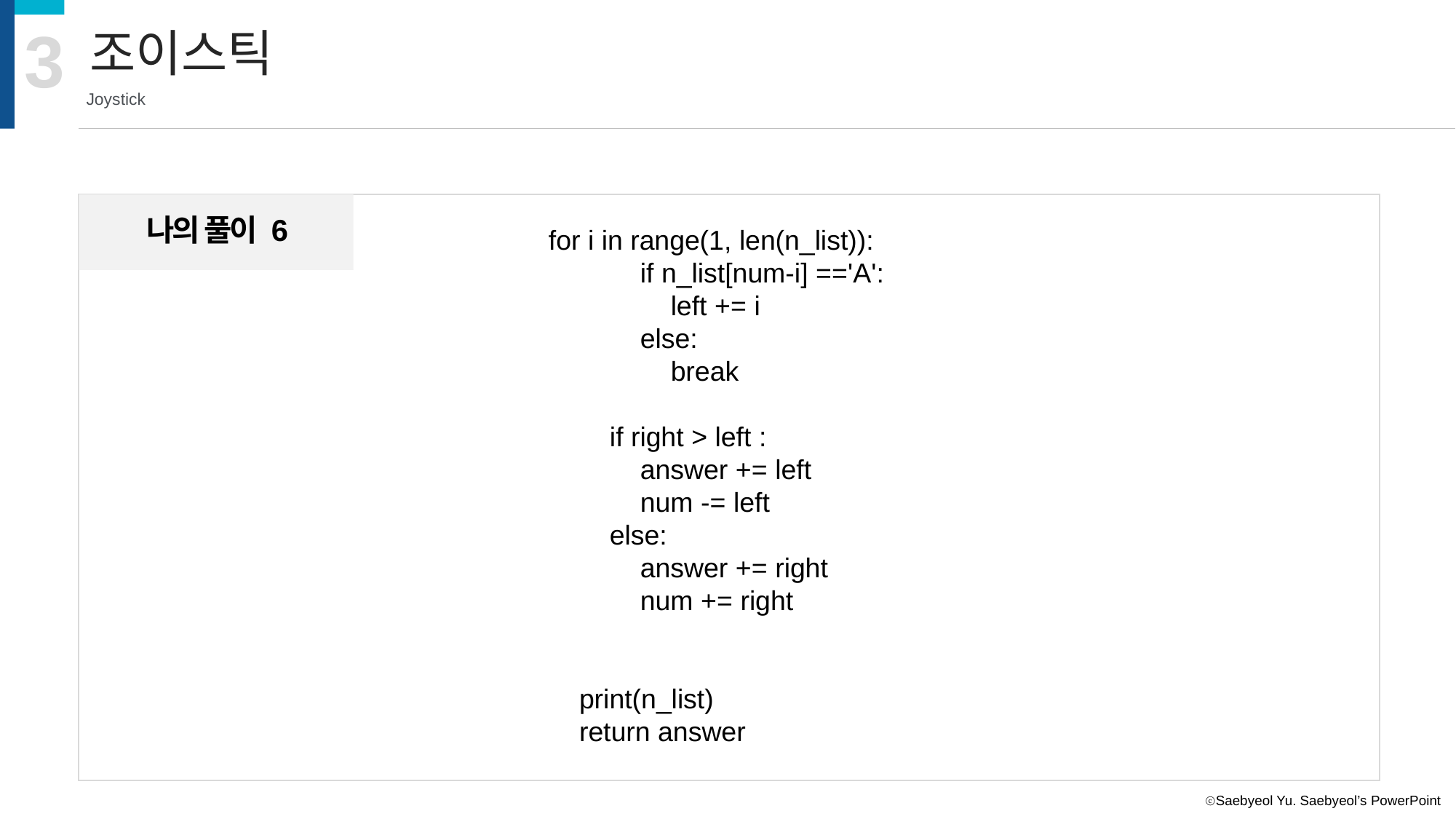

3
조이스틱
Joystick

나의 풀이 6
for i in range(1, len(n_list)):
            if n_list[num-i] =='A':
                left += i
            else:
                break

        if right > left :
            answer += left
            num -= left
        else:
            answer += right
            num += right

    print(n_list)
    return answer